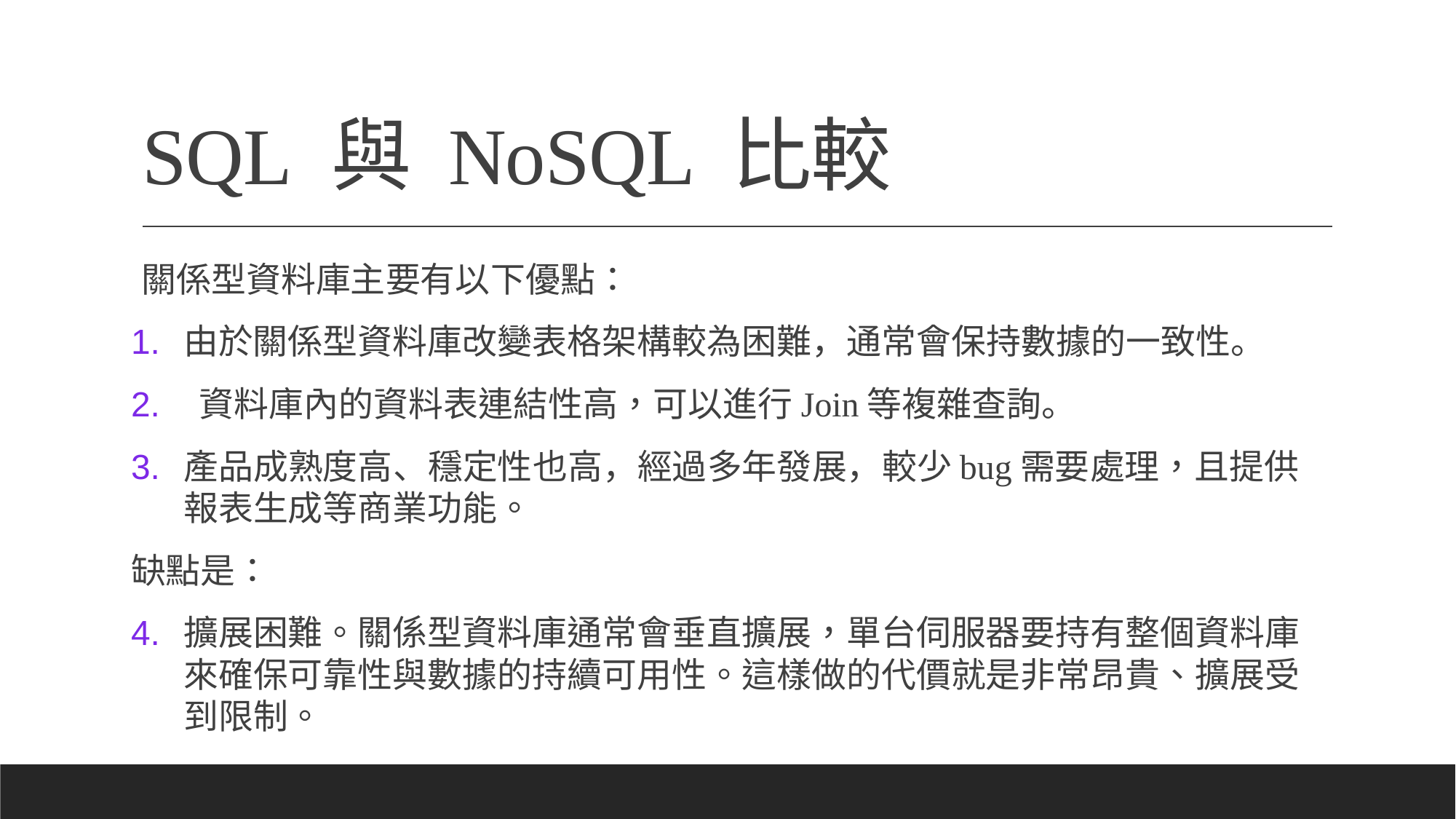

# SQL 與 NoSQL 比較
關係型資料庫主要有以下優點：
由於關係型資料庫改變表格架構較為困難，通常會保持數據的一致性。
 資料庫內的資料表連結性高，可以進行Join等複雜查詢。
產品成熟度高、穩定性也高，經過多年發展，較少bug需要處理，且提供報表生成等商業功能。
缺點是：
擴展困難。關係型資料庫通常會垂直擴展，單台伺服器要持有整個資料庫來確保可靠性與數據的持續可用性。這樣做的代價就是非常昂貴、擴展受到限制。